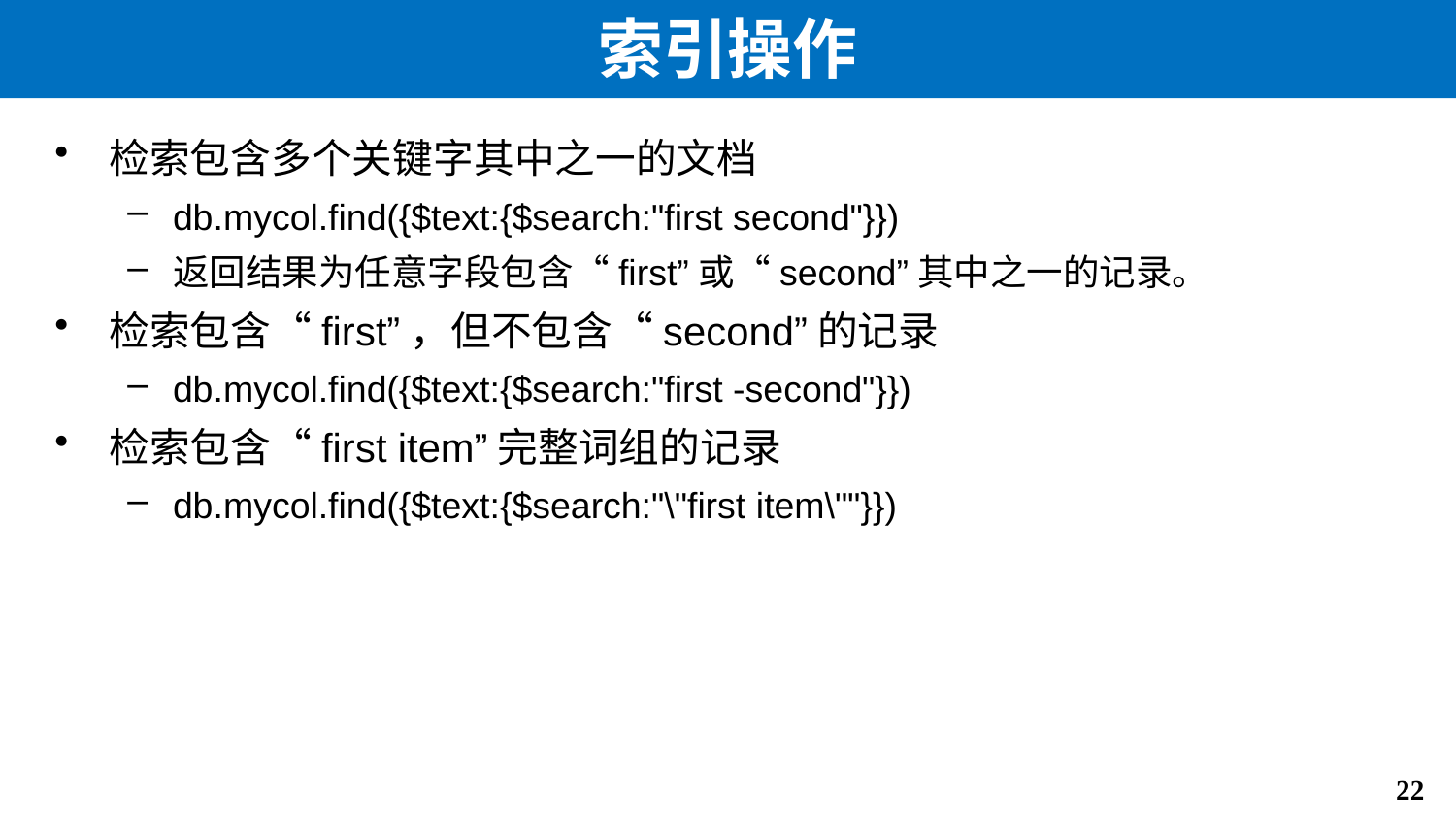

# 索引操作
检索包含多个关键字其中之一的文档
db.mycol.find({$text:{$search:"first second"}})
返回结果为任意字段包含“first”或“second”其中之一的记录。
检索包含“first”，但不包含“second”的记录
db.mycol.find({$text:{$search:"first -second"}})
检索包含“first item”完整词组的记录
db.mycol.find({$text:{$search:"\"first item\""}})